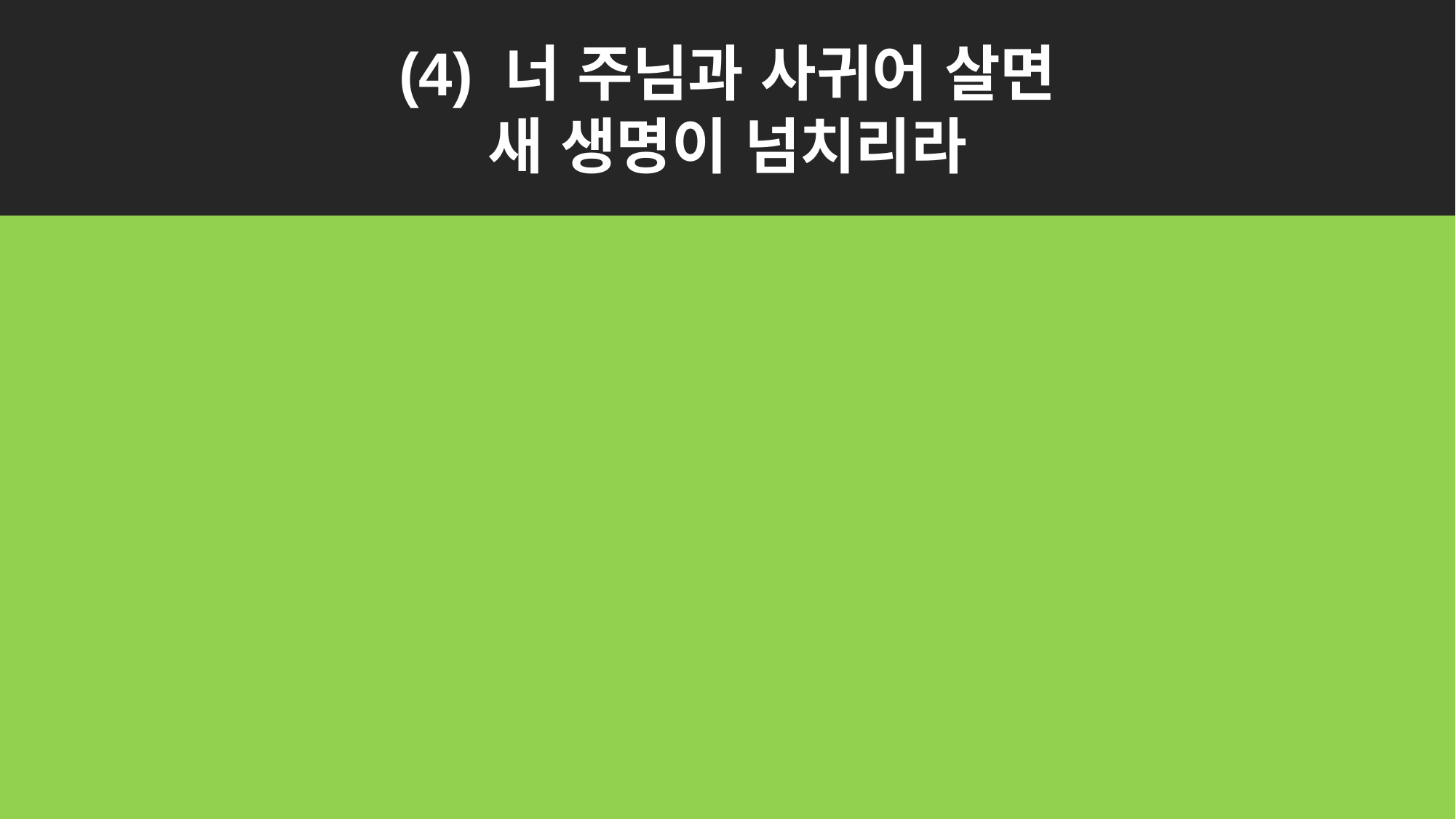

(4) 너 주님과 사귀어 살면
새 생명이 넘치리라